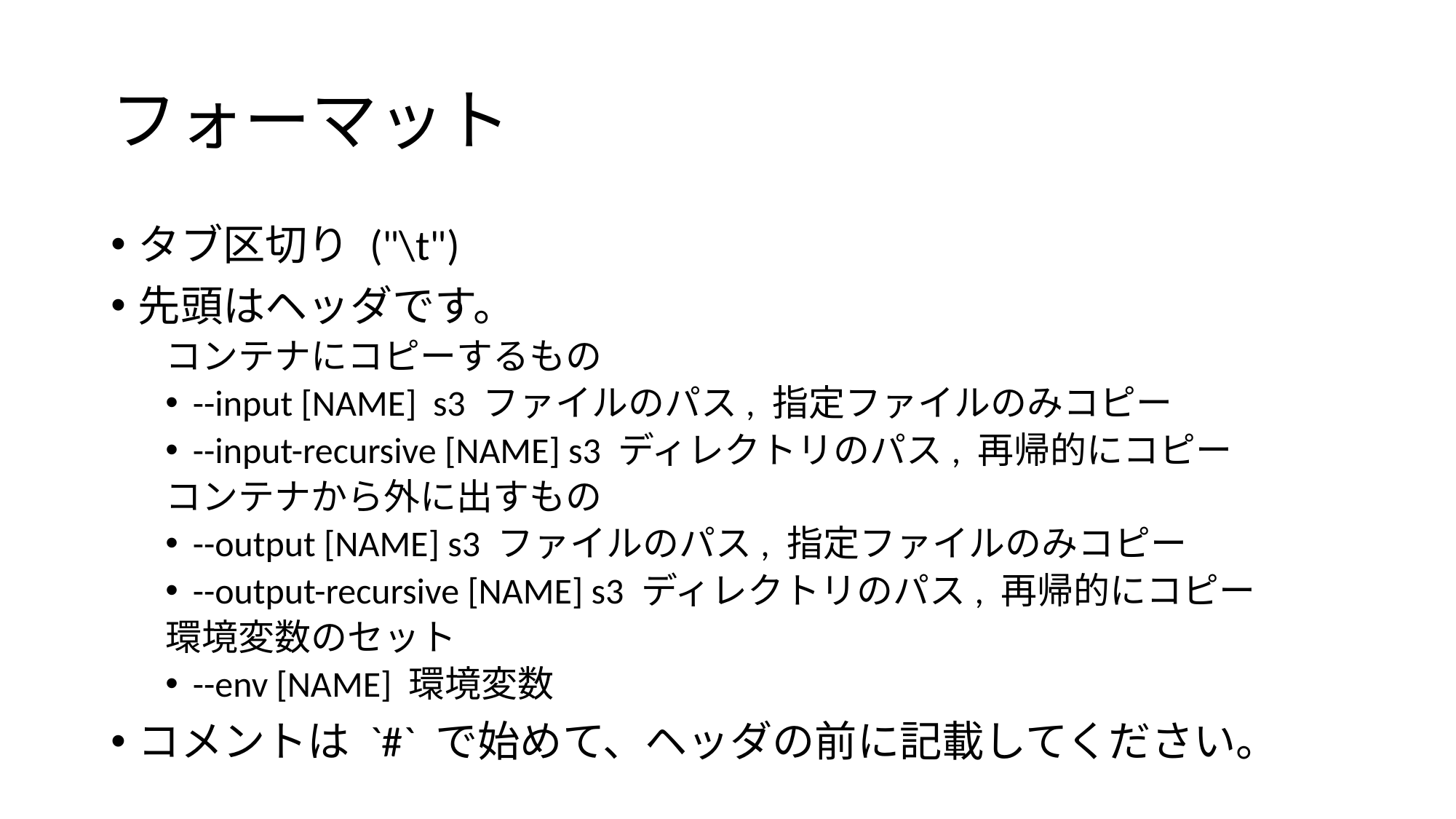

# フォーマット
タブ区切り ("\t")
先頭はヘッダです。
コンテナにコピーするもの
--input [NAME]  s3 ファイルのパス, 指定ファイルのみコピー
--input-recursive [NAME] s3 ディレクトリのパス, 再帰的にコピー
コンテナから外に出すもの
--output [NAME] s3 ファイルのパス, 指定ファイルのみコピー
--output-recursive [NAME] s3 ディレクトリのパス, 再帰的にコピー
環境変数のセット
--env [NAME] 環境変数
コメントは `#` で始めて、ヘッダの前に記載してください。